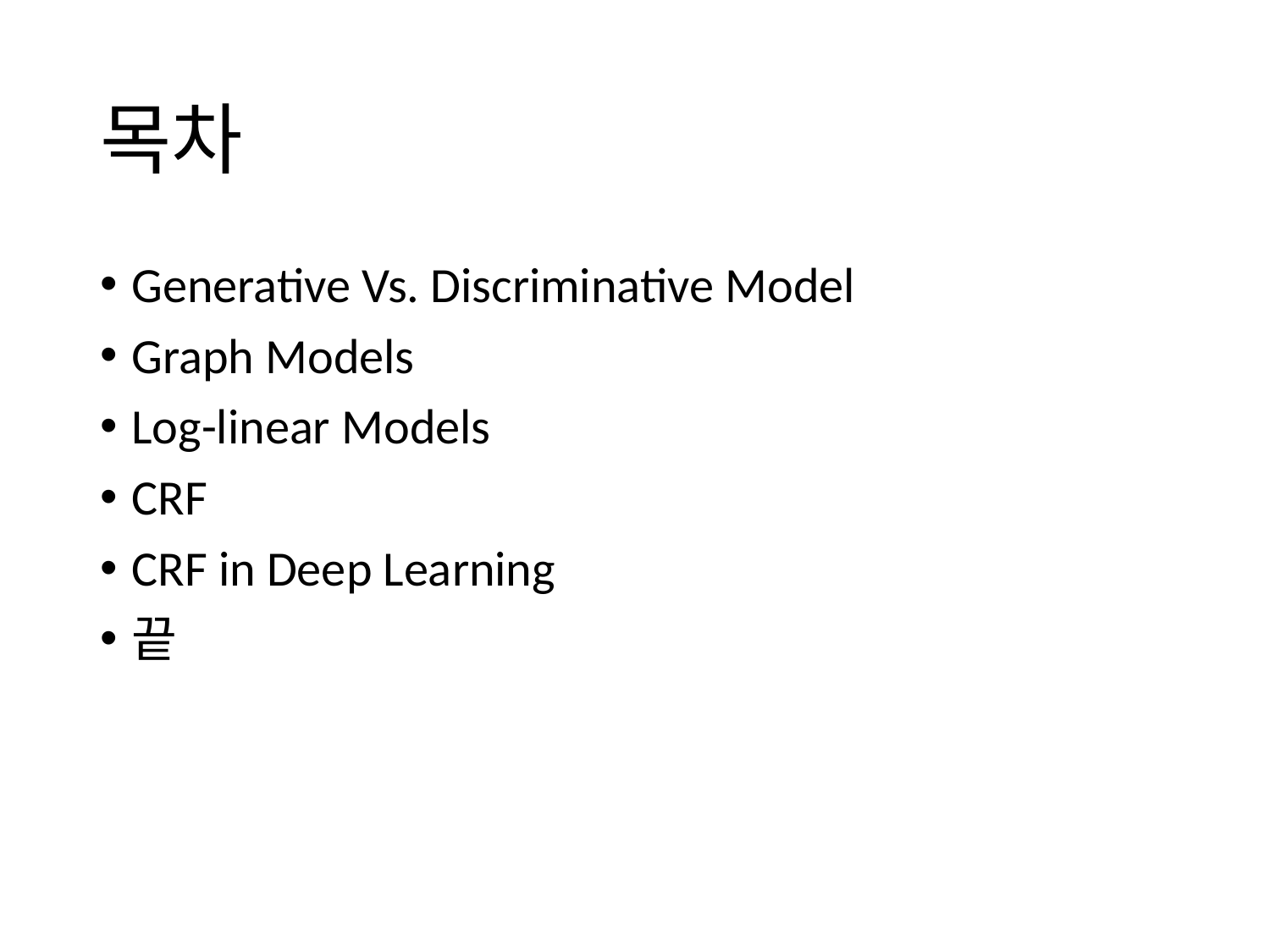

# 목차
Generative Vs. Discriminative Model
Graph Models
Log-linear Models
CRF
CRF in Deep Learning
끝